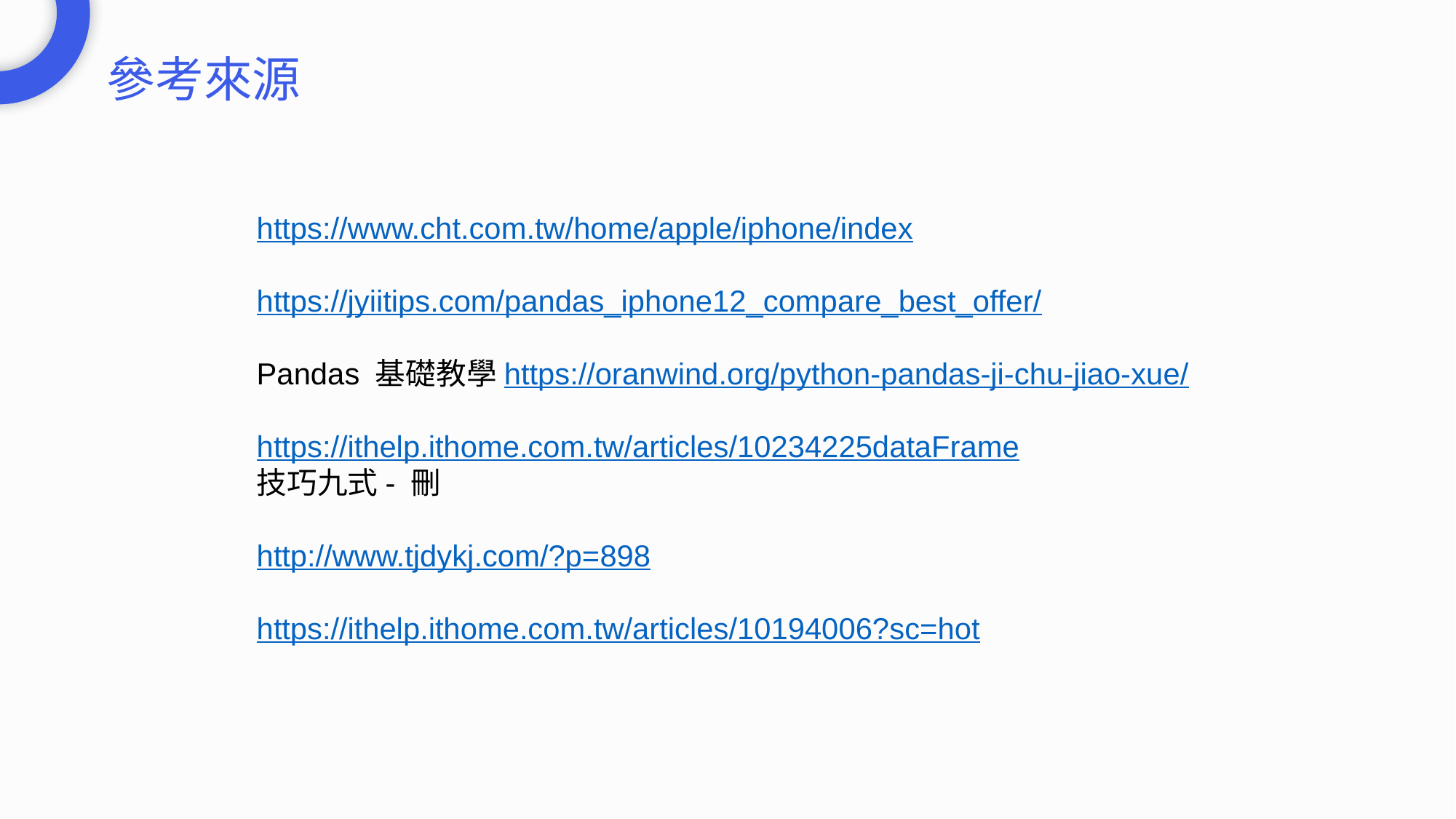

參考來源
https://www.cht.com.tw/home/apple/iphone/index

https://jyiitips.com/pandas_iphone12_compare_best_offer/

Pandas 基礎教學https://oranwind.org/python-pandas-ji-chu-jiao-xue/

https://ithelp.ithome.com.tw/articles/10234225dataFrame
技巧九式- 刪

http://www.tjdykj.com/?p=898

https://ithelp.ithome.com.tw/articles/10194006?sc=hot